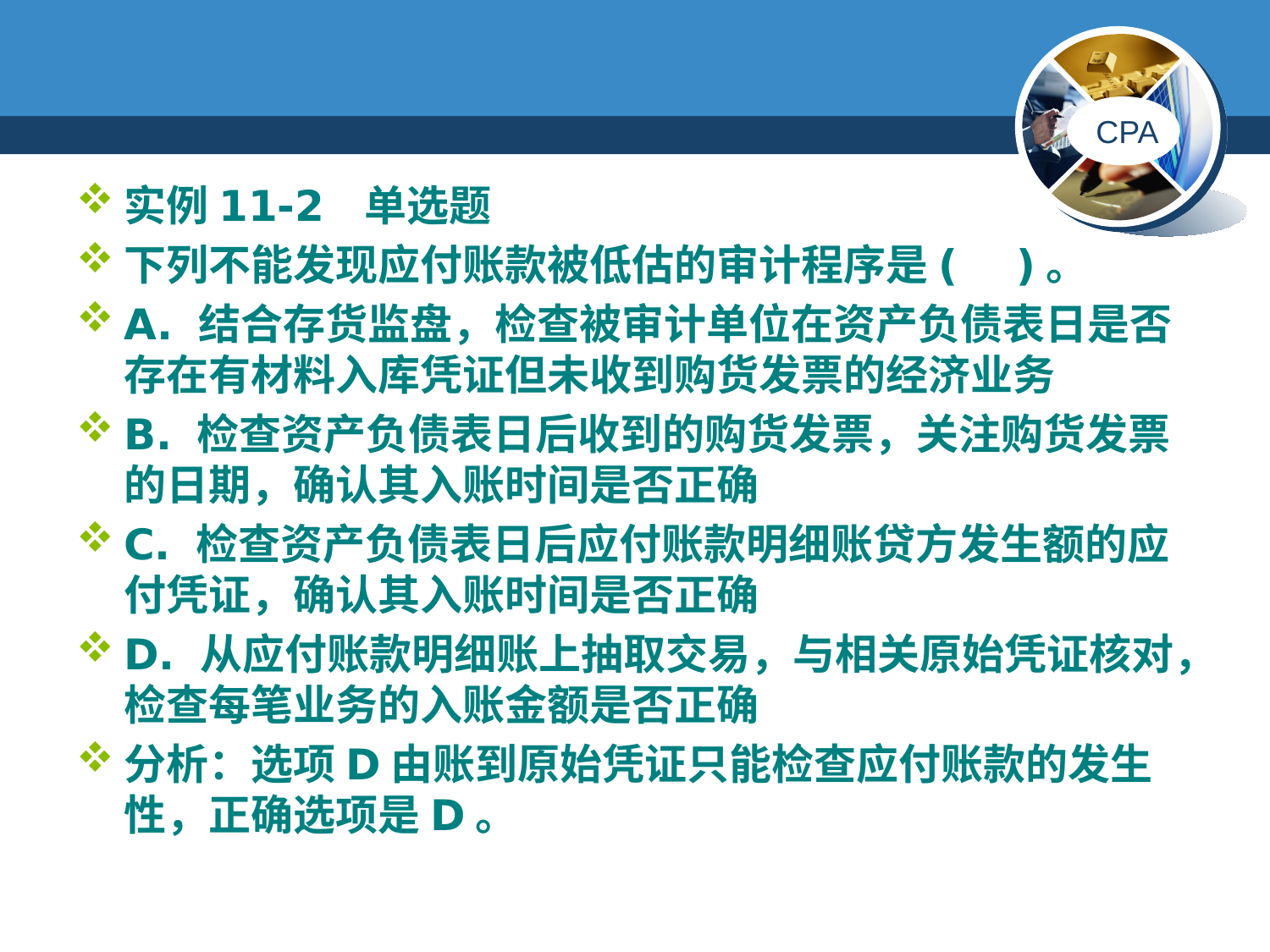

#
实例11-2  单选题
下列不能发现应付账款被低估的审计程序是(    )。
A. 结合存货监盘，检查被审计单位在资产负债表日是否存在有材料入库凭证但未收到购货发票的经济业务
B. 检查资产负债表日后收到的购货发票，关注购货发票的日期，确认其入账时间是否正确
C. 检查资产负债表日后应付账款明细账贷方发生额的应付凭证，确认其入账时间是否正确
D. 从应付账款明细账上抽取交易，与相关原始凭证核对，检查每笔业务的入账金额是否正确
分析：选项D由账到原始凭证只能检查应付账款的发生性，正确选项是D。